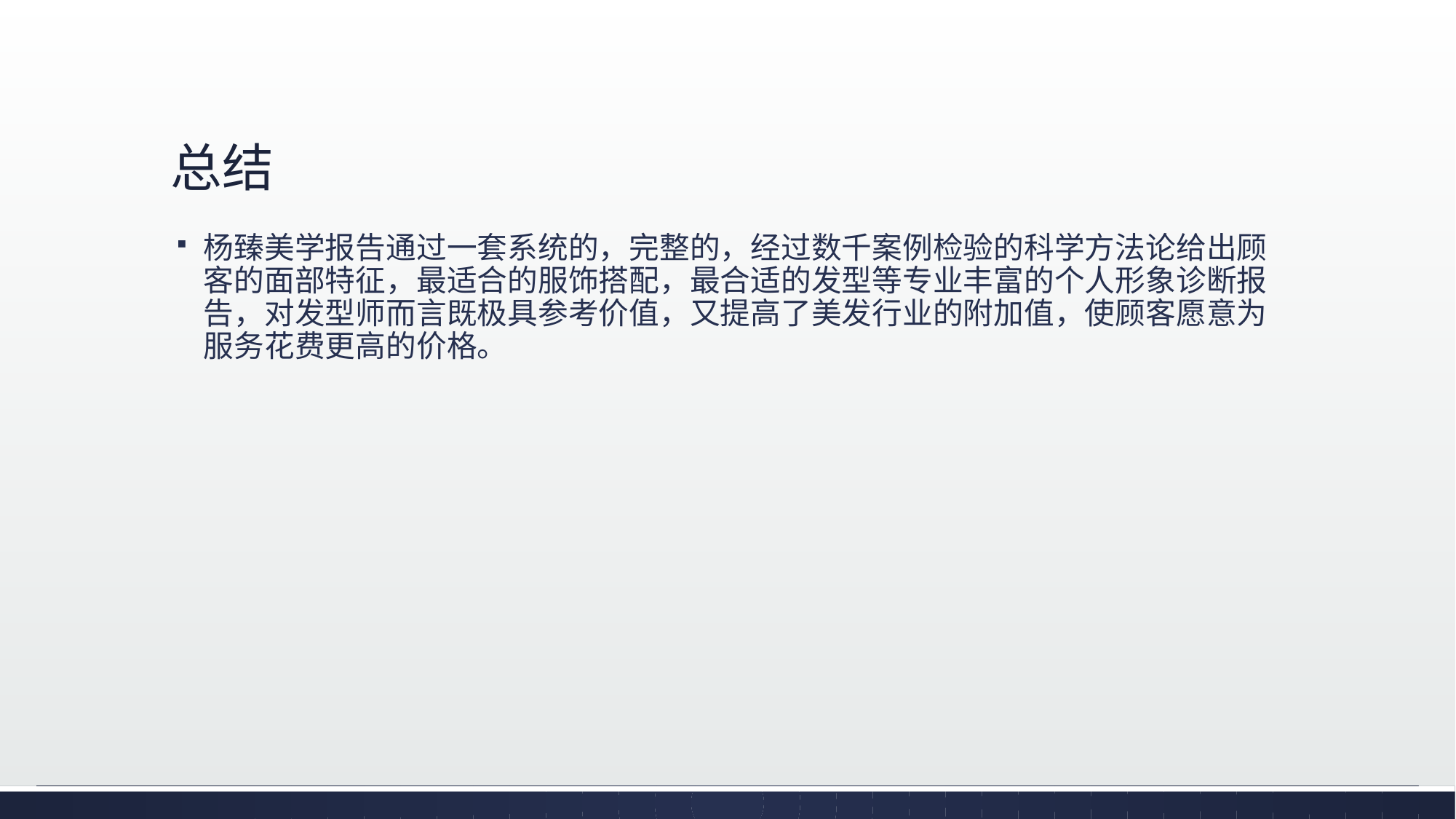

# 总结
杨臻美学报告通过一套系统的，完整的，经过数千案例检验的科学方法论给出顾客的面部特征，最适合的服饰搭配，最合适的发型等专业丰富的个人形象诊断报告，对发型师而言既极具参考价值，又提高了美发行业的附加值，使顾客愿意为服务花费更高的价格。